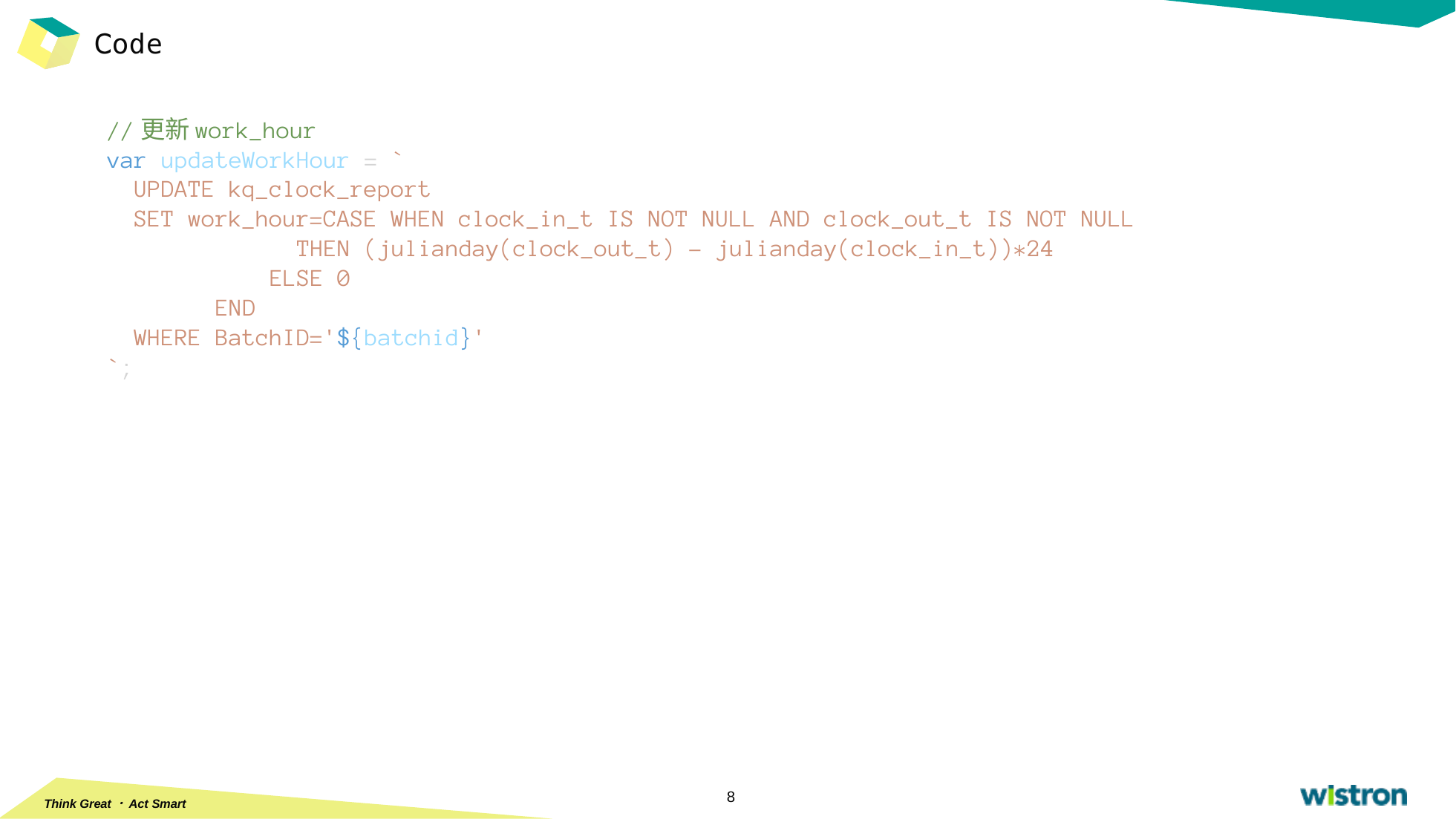

# Code
      //更新work_hour
      var updateWorkHour = `
        UPDATE kq_clock_report
        SET work_hour=CASE WHEN clock_in_t IS NOT NULL AND clock_out_t IS NOT NULL
                    THEN (julianday(clock_out_t) - julianday(clock_in_t))*24
                  ELSE 0
              END
        WHERE BatchID='${batchid}'
      `;